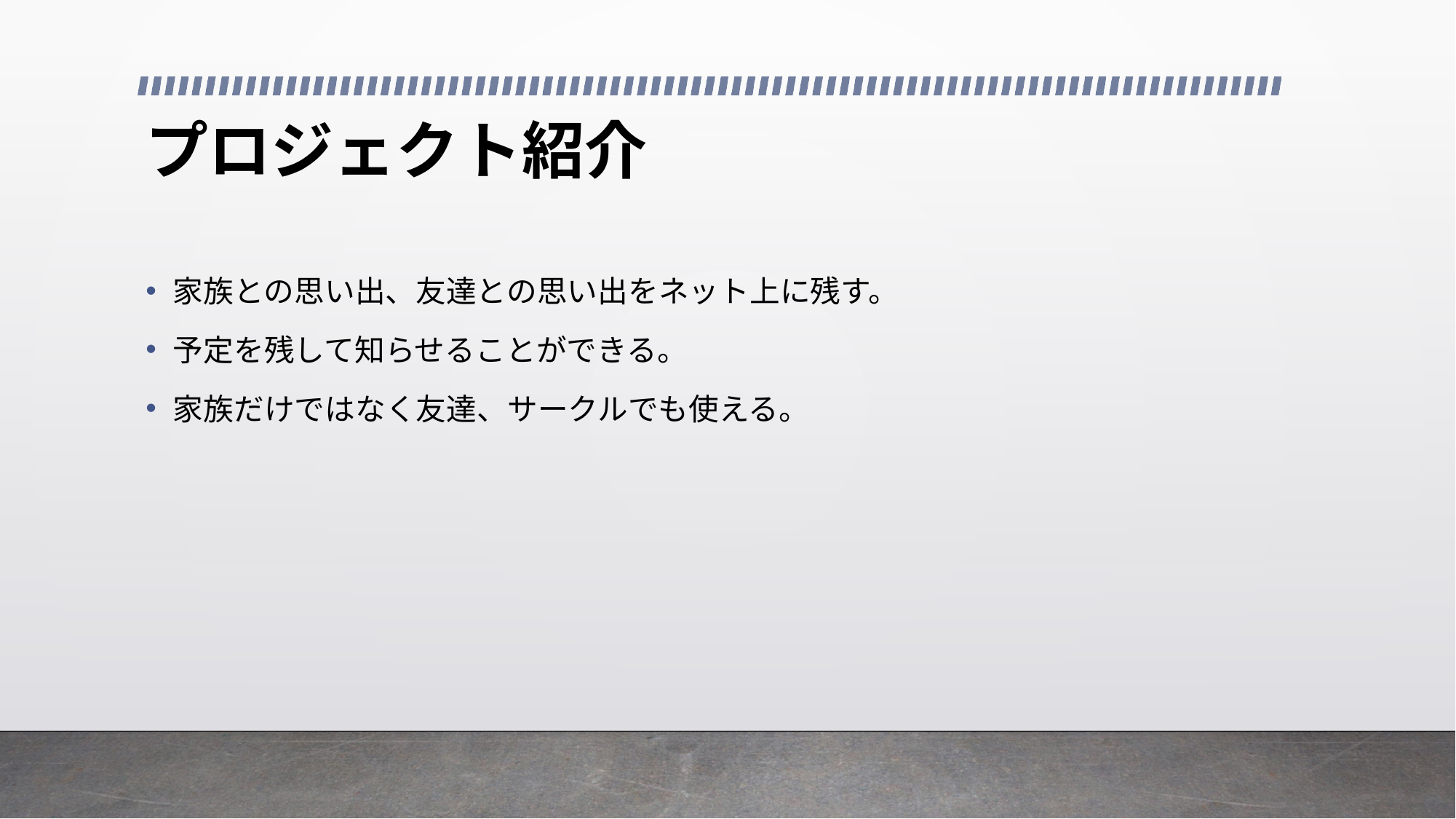

# プロジェクト紹介
家族との思い出、友達との思い出をネット上に残す。
予定を残して知らせることができる。
家族だけではなく友達、サークルでも使える。